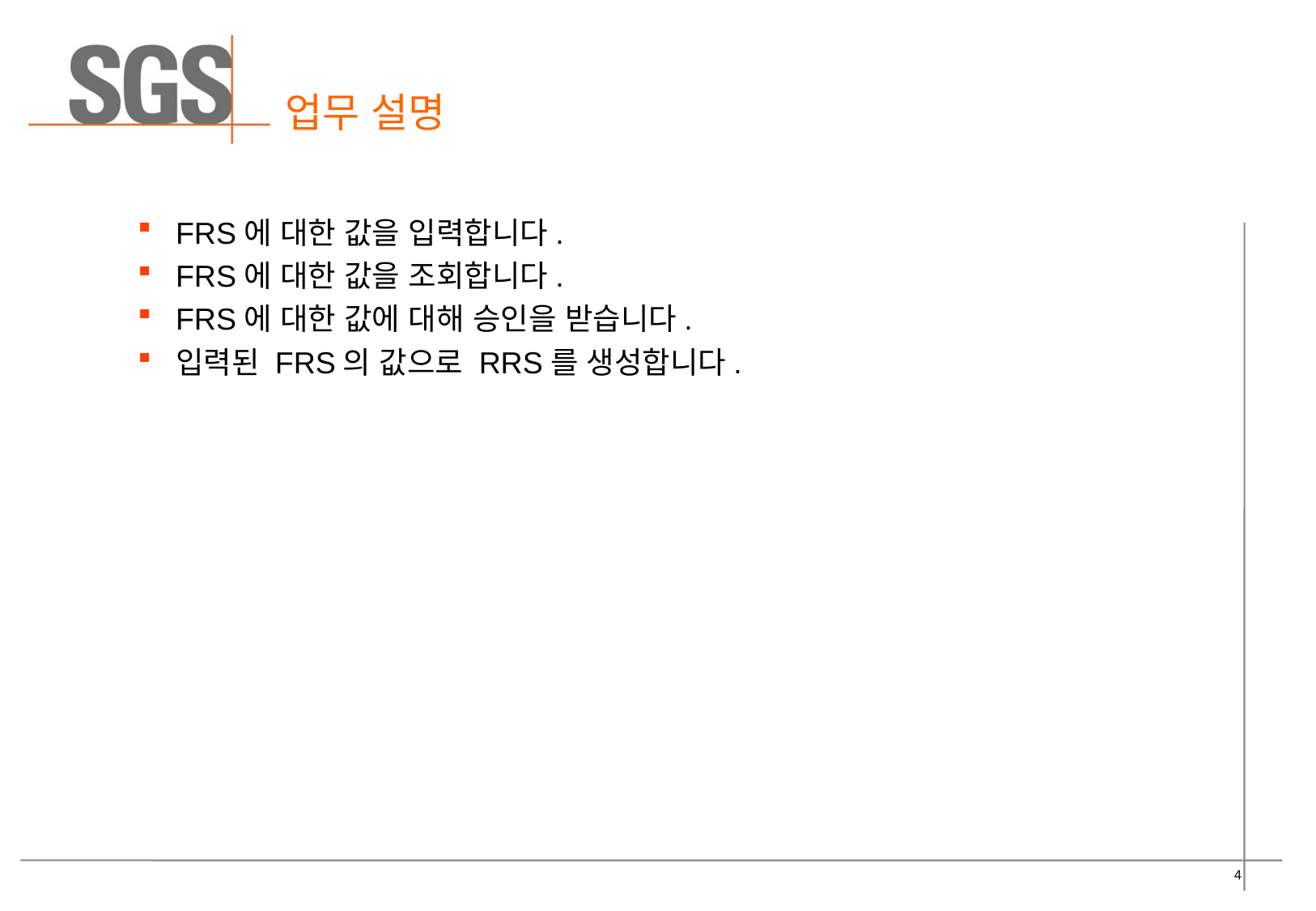

# 업무 설명
FRS에 대한 값을 입력합니다.
FRS에 대한 값을 조회합니다.
FRS에 대한 값에 대해 승인을 받습니다.
입력된 FRS의 값으로 RRS를 생성합니다.